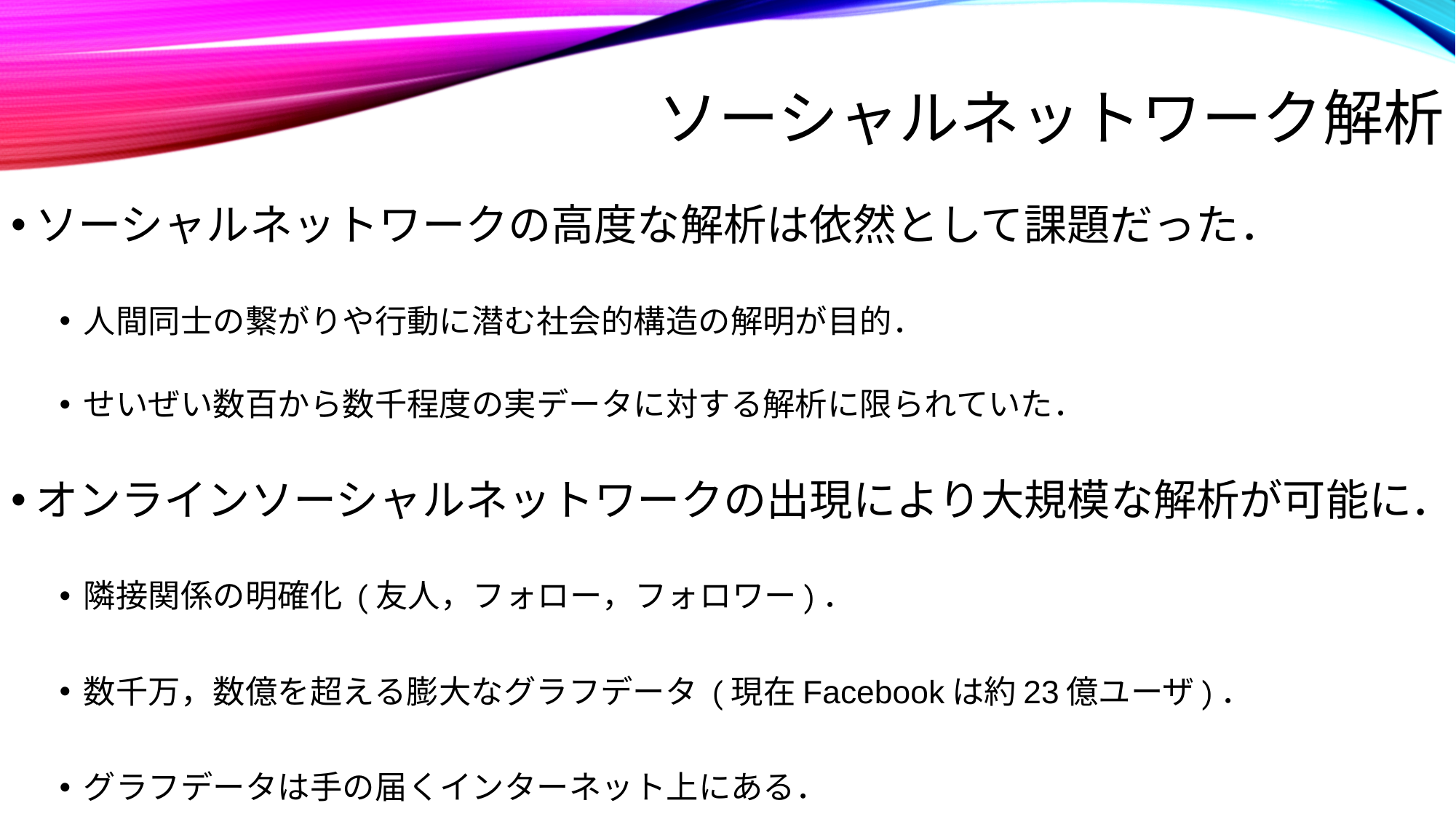

# ソーシャルネットワーク解析
ソーシャルネットワークの高度な解析は依然として課題だった．

人間同士の繋がりや行動に潜む社会的構造の解明が目的．

せいぜい数百から数千程度の実データに対する解析に限られていた．

オンラインソーシャルネットワークの出現により大規模な解析が可能に．

隣接関係の明確化 (友人，フォロー，フォロワー)．

数千万，数億を超える膨大なグラフデータ (現在Facebookは約23億ユーザ)．

グラフデータは手の届くインターネット上にある．